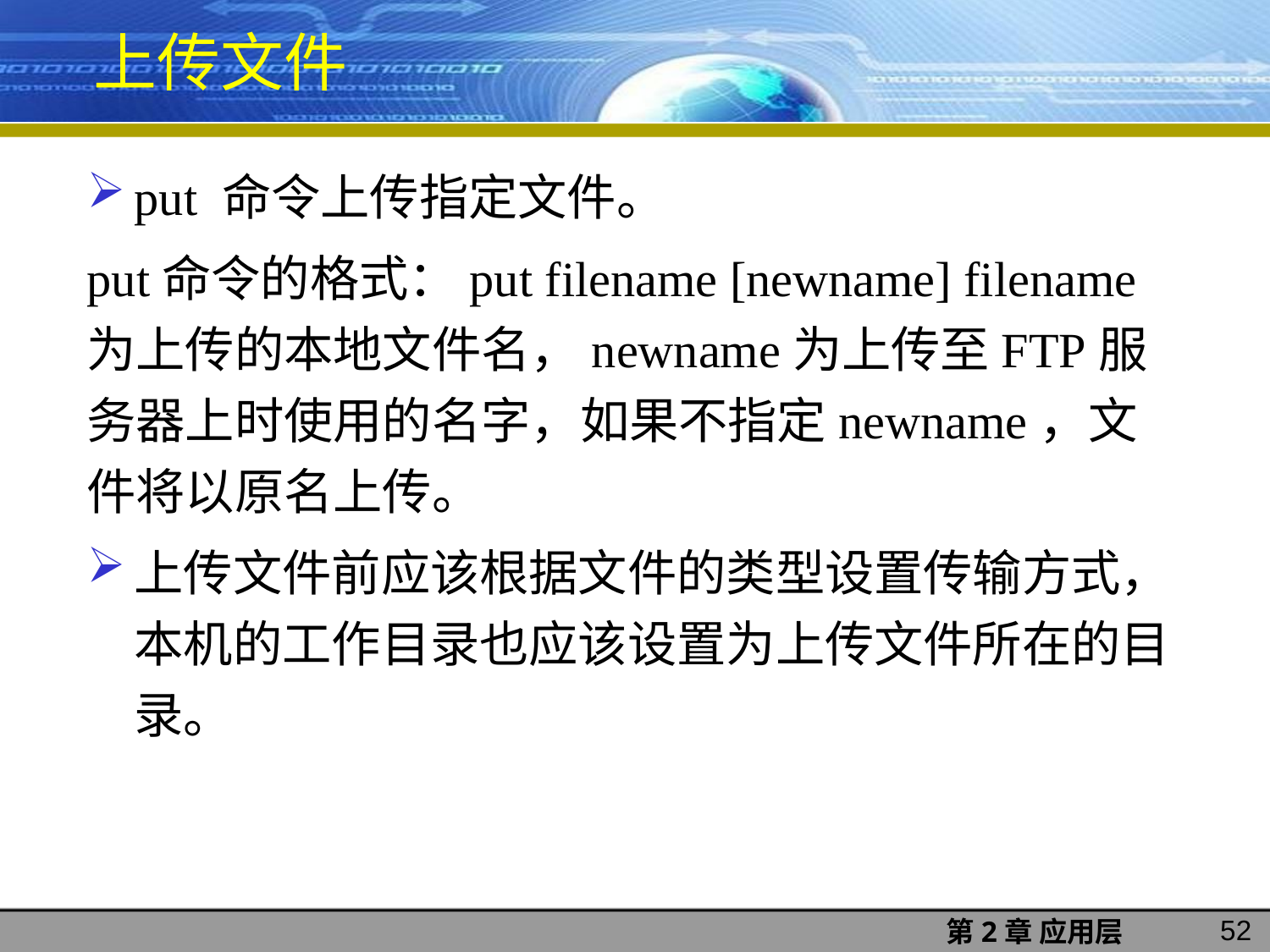

# 上传文件
put 命令上传指定文件。
put命令的格式：put filename [newname] filename为上传的本地文件名，newname为上传至FTP服务器上时使用的名字，如果不指定newname，文件将以原名上传。
上传文件前应该根据文件的类型设置传输方式，本机的工作目录也应该设置为上传文件所在的目录。

52